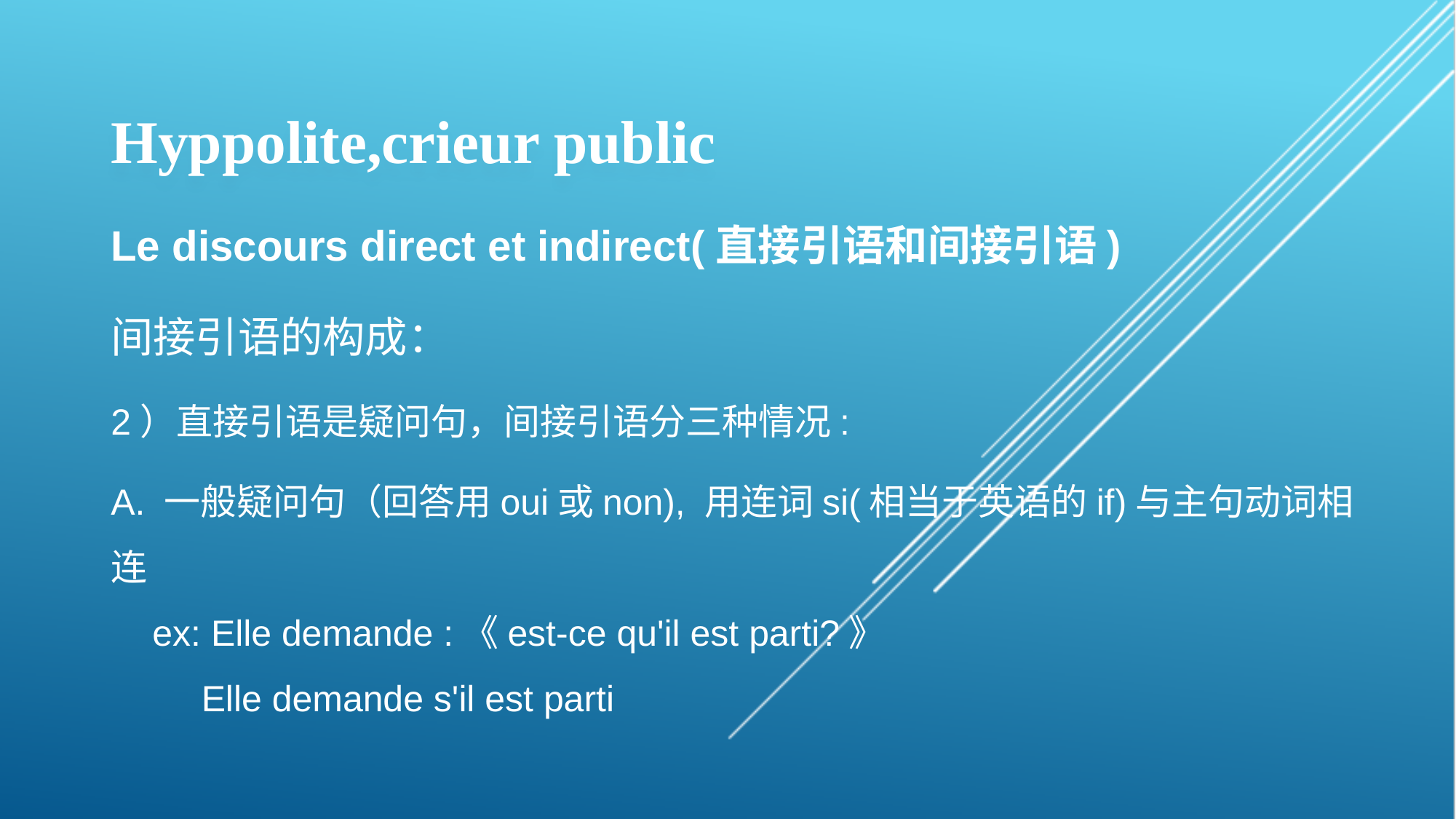

# Hyppolite,crieur public
Le discours direct et indirect(直接引语和间接引语)
间接引语的构成：
2）直接引语是疑问句，间接引语分三种情况:
A. 一般疑问句（回答用oui或non), 用连词si(相当于英语的if)与主句动词相连
    ex: Elle demande :《est-ce qu'il est parti?》
          Elle demande s'il est parti